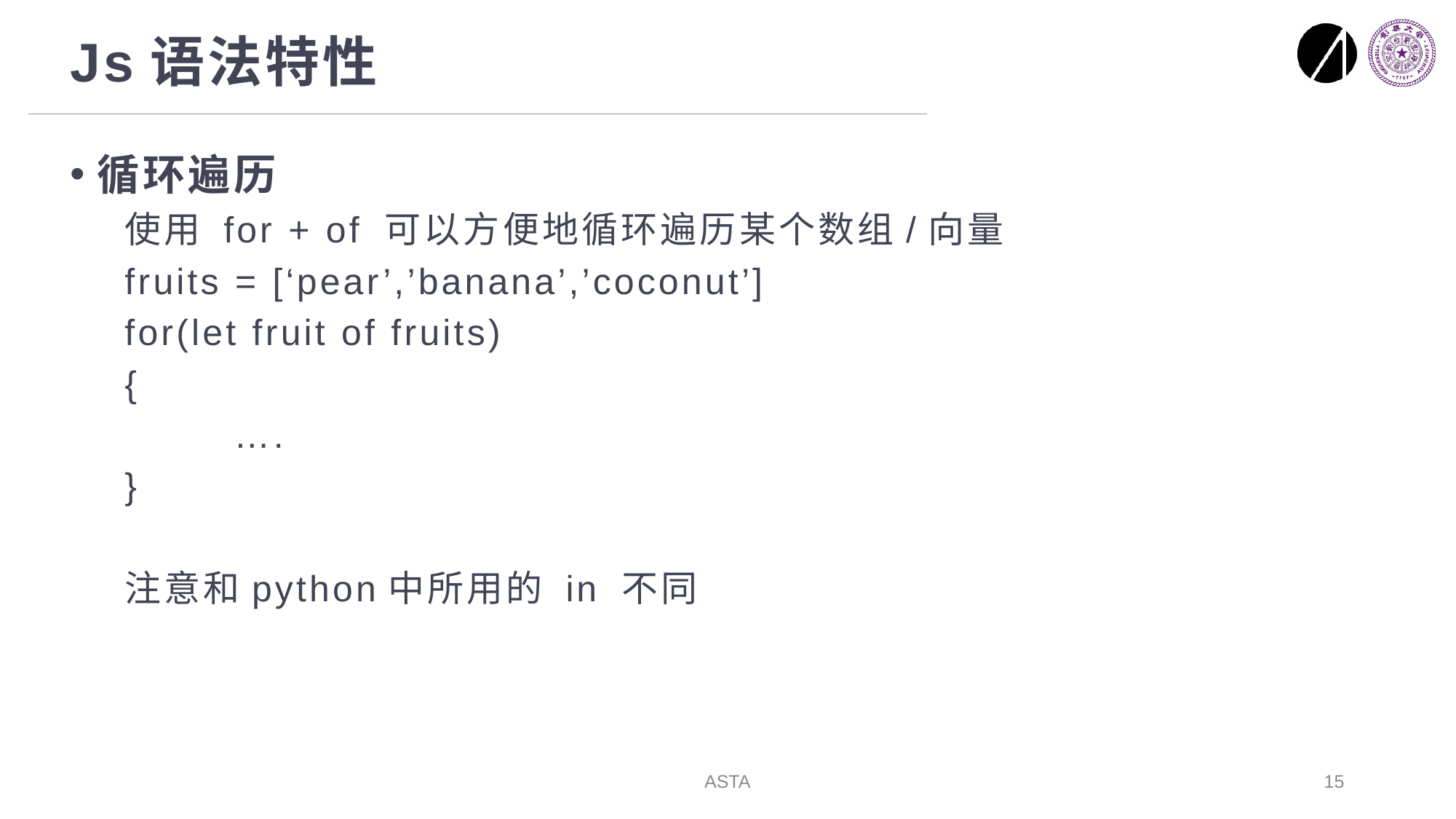

# Js语法特性
循环遍历
使用 for + of 可以方便地循环遍历某个数组/向量
fruits = [‘pear’,’banana’,’coconut’]
for(let fruit of fruits)
{
	….
}

注意和python中所用的 in 不同
ASTA
15